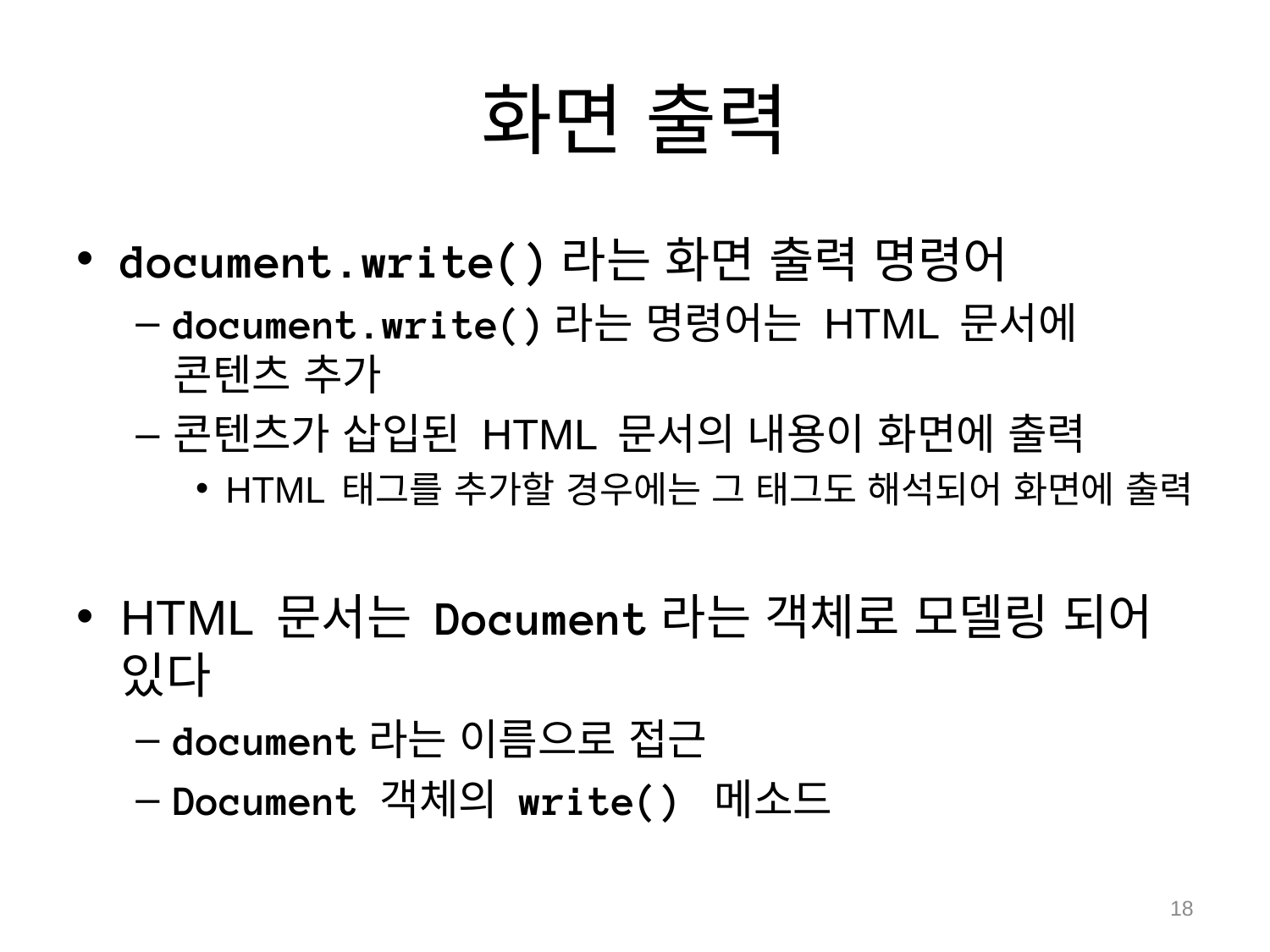

# 화면 출력
document.write()라는 화면 출력 명령어
document.write()라는 명령어는 HTML 문서에 콘텐츠 추가
콘텐츠가 삽입된 HTML 문서의 내용이 화면에 출력
HTML 태그를 추가할 경우에는 그 태그도 해석되어 화면에 출력

HTML 문서는 Document라는 객체로 모델링 되어 있다
document라는 이름으로 접근
Document 객체의 write() 메소드
18